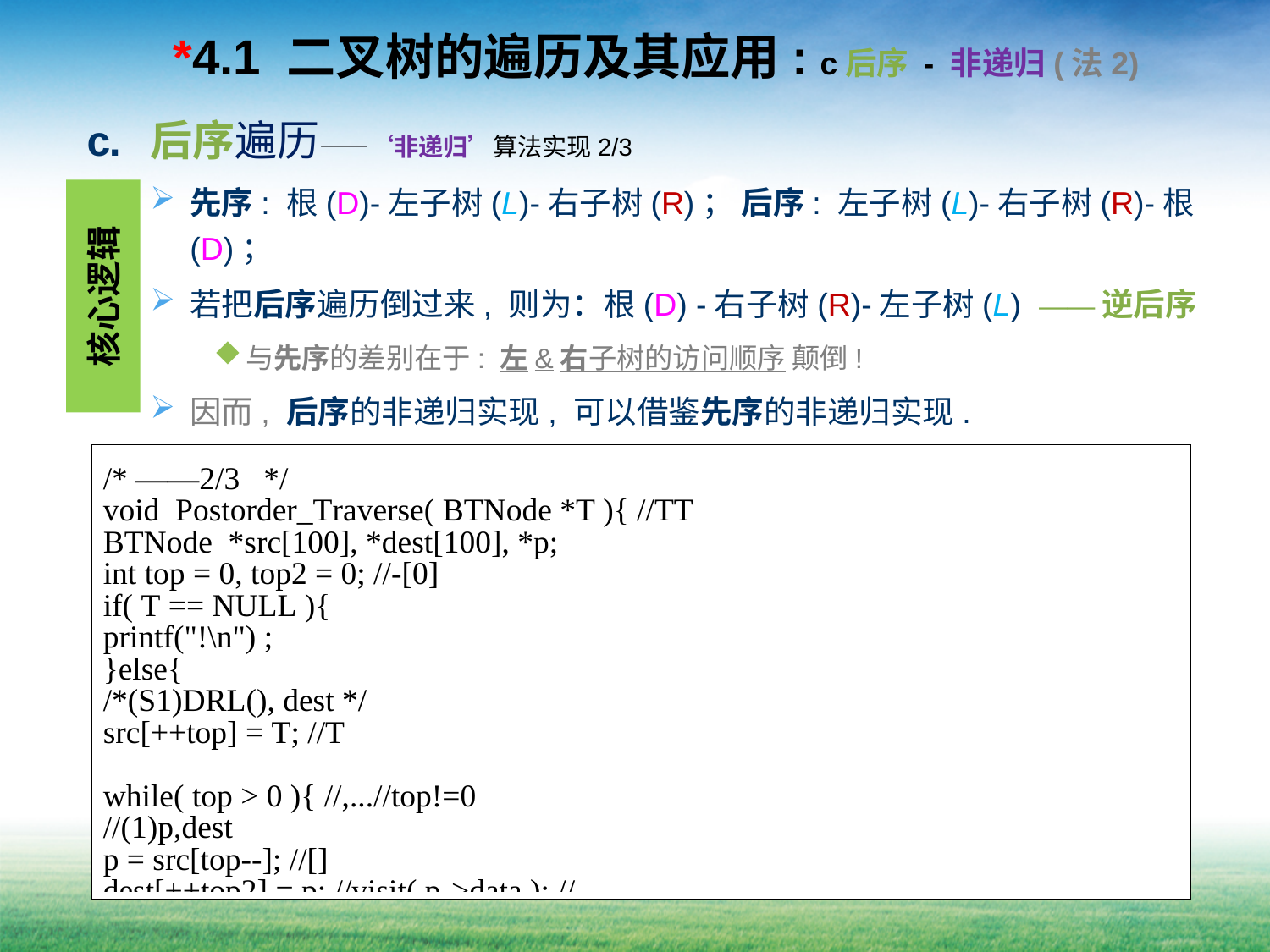

# *4.1 二叉树的遍历及其应用: c后序 - 非递归(法2)
后序遍历——‘非递归’算法实现2/3
先序: 根(D)-左子树(L)-右子树(R)； 后序: 左子树(L)-右子树(R)-根(D)；
若把后序遍历倒过来, 则为：根(D) -右子树(R)-左子树(L)  ——逆后序
与先序的差别在于: 左&右子树的访问顺序 颠倒!
因而, 后序的非递归实现, 可以借鉴先序的非递归实现.
DRL(逆后序)非递归实现后, 再颠倒一下(成为: LRD), 即可. ——需要2个栈!
核心逻辑